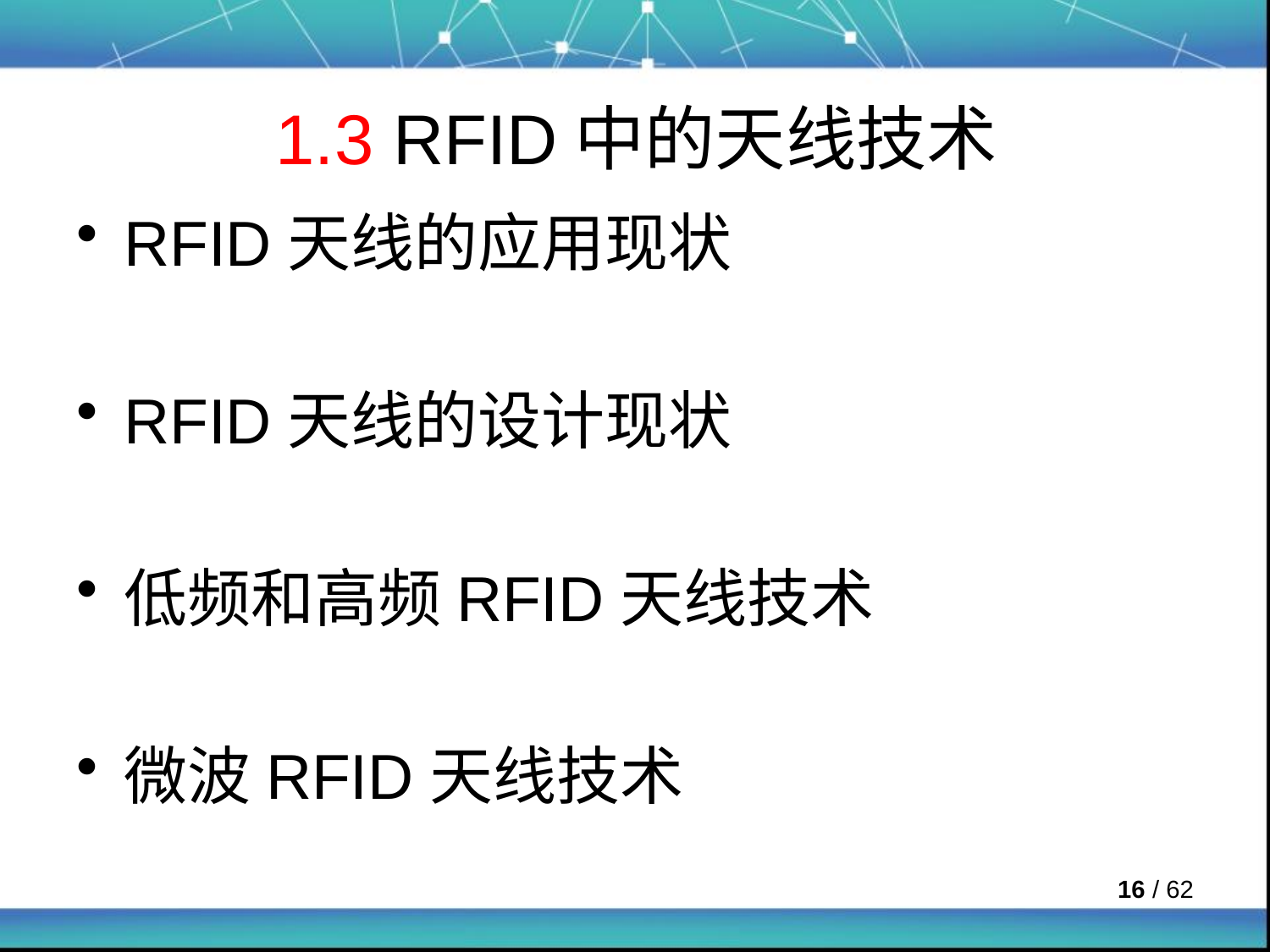

# 1.3 RFID中的天线技术
RFID天线的应用现状

RFID天线的设计现状

低频和高频RFID天线技术

微波RFID天线技术
16 / 62